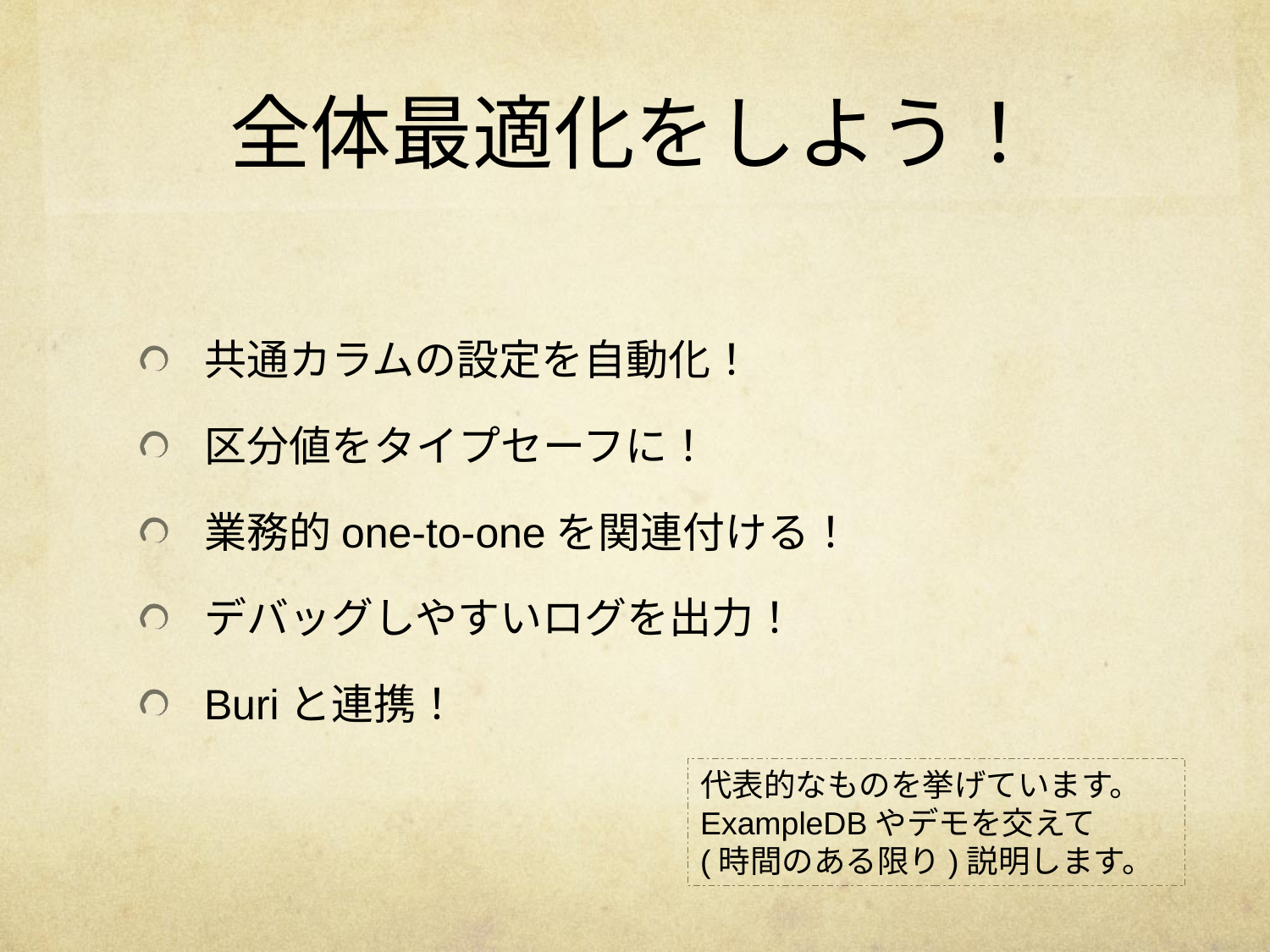

# 全体最適化をしよう！

共通カラムの設定を自動化！
区分値をタイプセーフに！
業務的one-to-oneを関連付ける！
デバッグしやすいログを出力！
Buriと連携！
代表的なものを挙げています。
ExampleDBやデモを交えて
(時間のある限り)説明します。